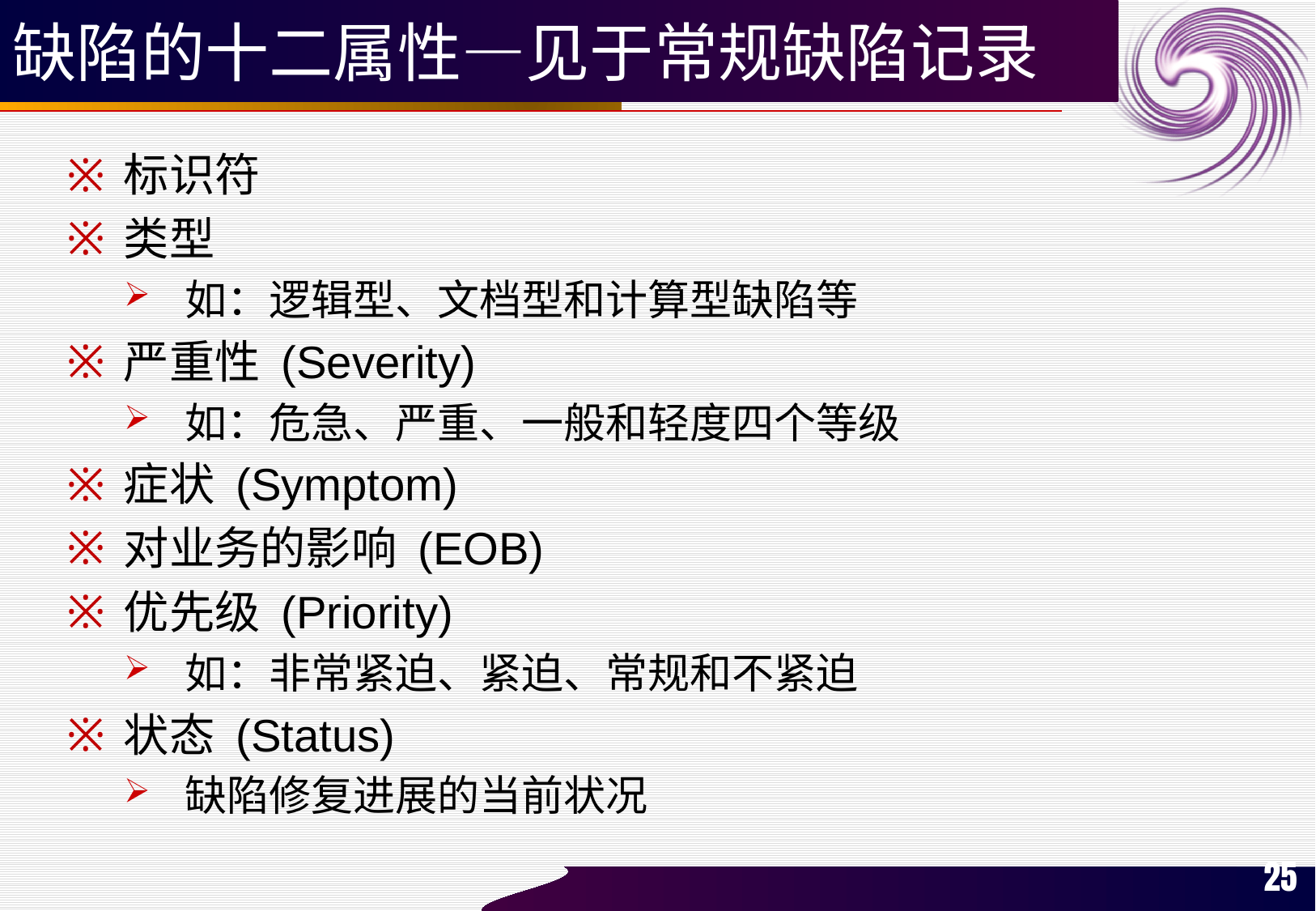

# 缺陷的十二属性—见于常规缺陷记录
标识符
类型
如：逻辑型、文档型和计算型缺陷等
严重性 (Severity)
如：危急、严重、一般和轻度四个等级
症状 (Symptom)
对业务的影响 (EOB)
优先级 (Priority)
如：非常紧迫、紧迫、常规和不紧迫
状态 (Status)
缺陷修复进展的当前状况
25